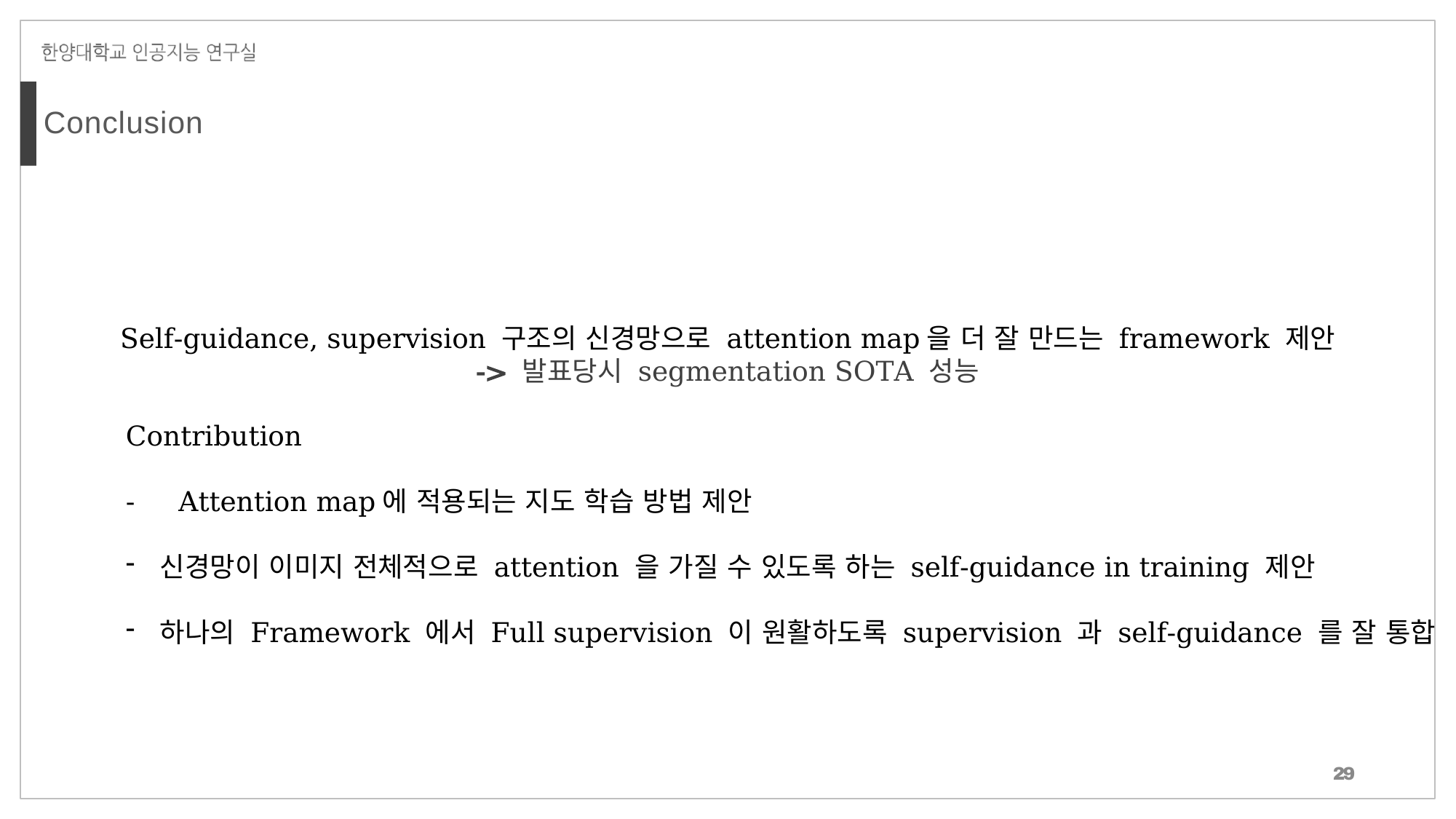

Conclusion
Self-guidance, supervision 구조의 신경망으로 attention map을 더 잘 만드는 framework 제안
-> 발표당시 segmentation SOTA 성능
Contribution

-     Attention map에 적용되는 지도 학습 방법 제안

신경망이 이미지 전체적으로 attention 을 가질 수 있도록 하는 self-guidance in training 제안

하나의 Framework 에서 Full supervision 이 원활하도록 supervision 과 self-guidance 를 잘 통합
29